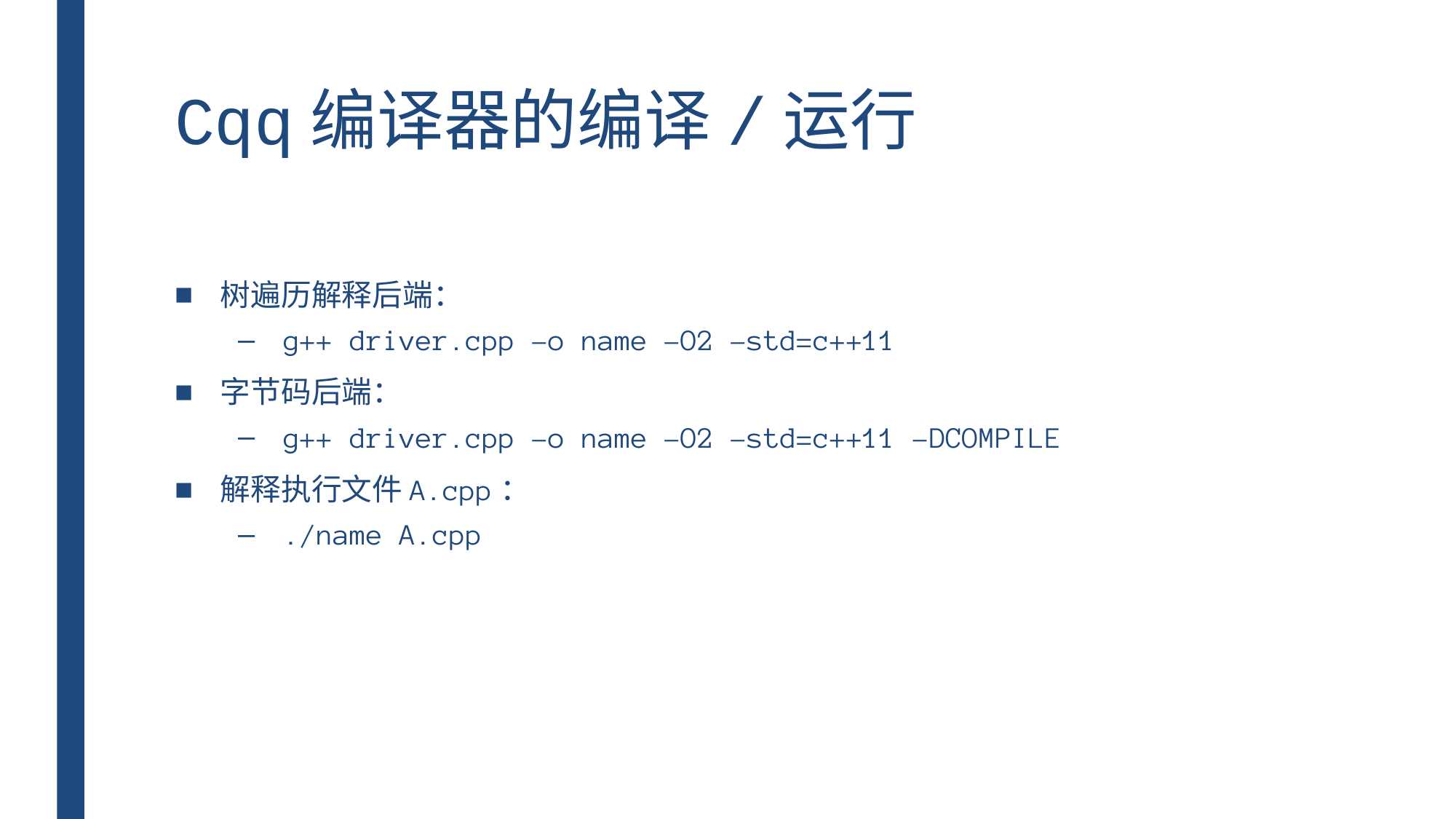

# Cqq编译器的编译/运行
树遍历解释后端：
g++ driver.cpp –o name –O2 –std=c++11
字节码后端：
g++ driver.cpp –o name –O2 –std=c++11 –DCOMPILE
解释执行文件A.cpp：
./name A.cpp